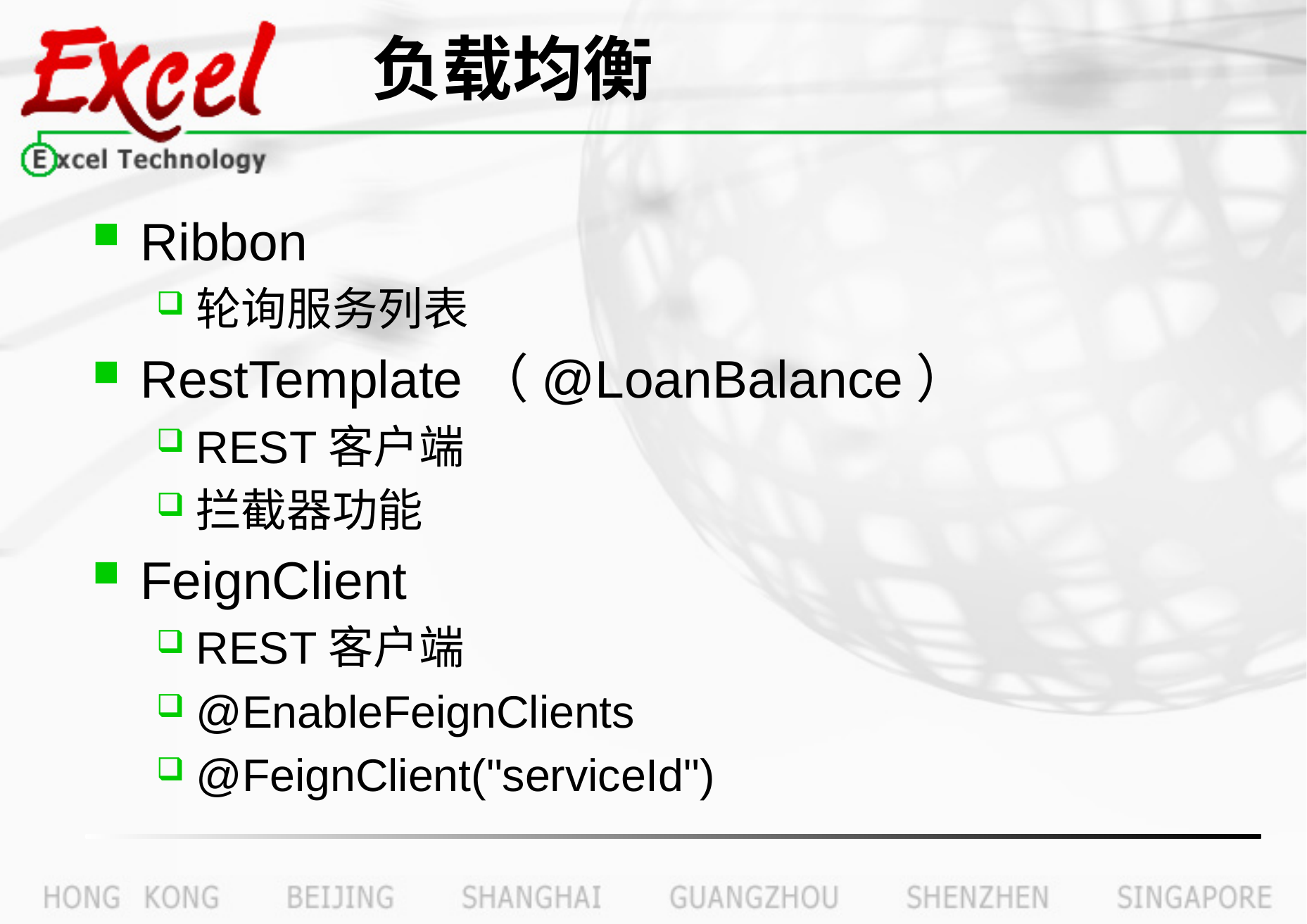

# 负载均衡
Ribbon
轮询服务列表
RestTemplate（@LoanBalance）
REST客户端
拦截器功能
FeignClient
REST客户端
@EnableFeignClients
@FeignClient("serviceId")